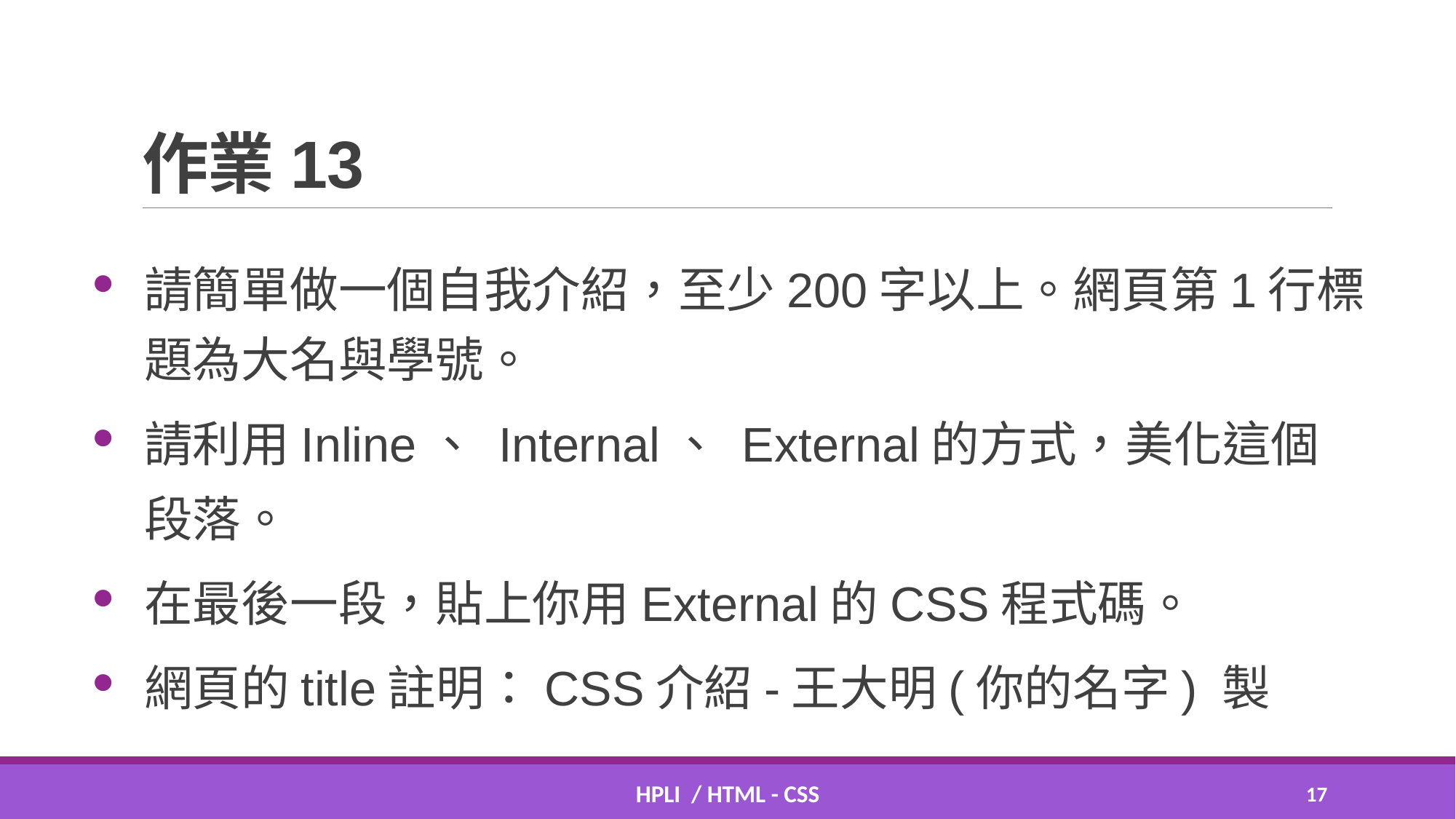

# 作業13
請簡單做一個自我介紹，至少200字以上。網頁第1行標題為大名與學號。
請利用Inline、 Internal、 External的方式，美化這個段落。
在最後一段，貼上你用External的CSS程式碼。
網頁的title註明：CSS介紹-王大明(你的名字) 製
HPLI  / HTML - css
17